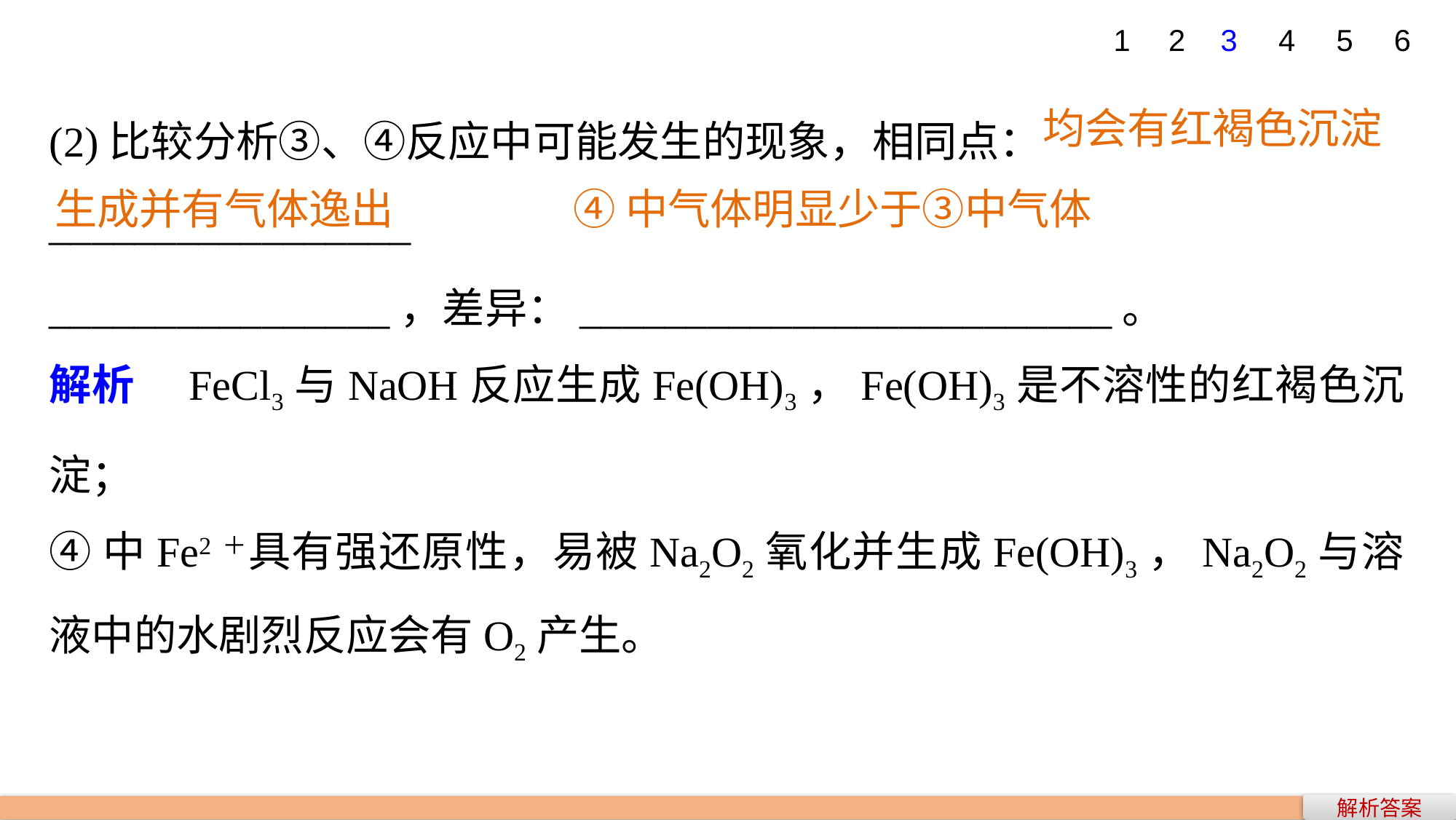

1
2
3
4
5
6
(2)比较分析③、④反应中可能发生的现象，相同点：_________________
________________，差异：_________________________。
解析　FeCl3与NaOH反应生成Fe(OH)3，Fe(OH)3是不溶性的红褐色沉淀；
④中Fe2＋具有强还原性，易被Na2O2氧化并生成Fe(OH)3，Na2O2与溶液中的水剧烈反应会有O2产生。
均会有红褐色沉淀
生成并有气体逸出
④中气体明显少于③中气体
解析答案